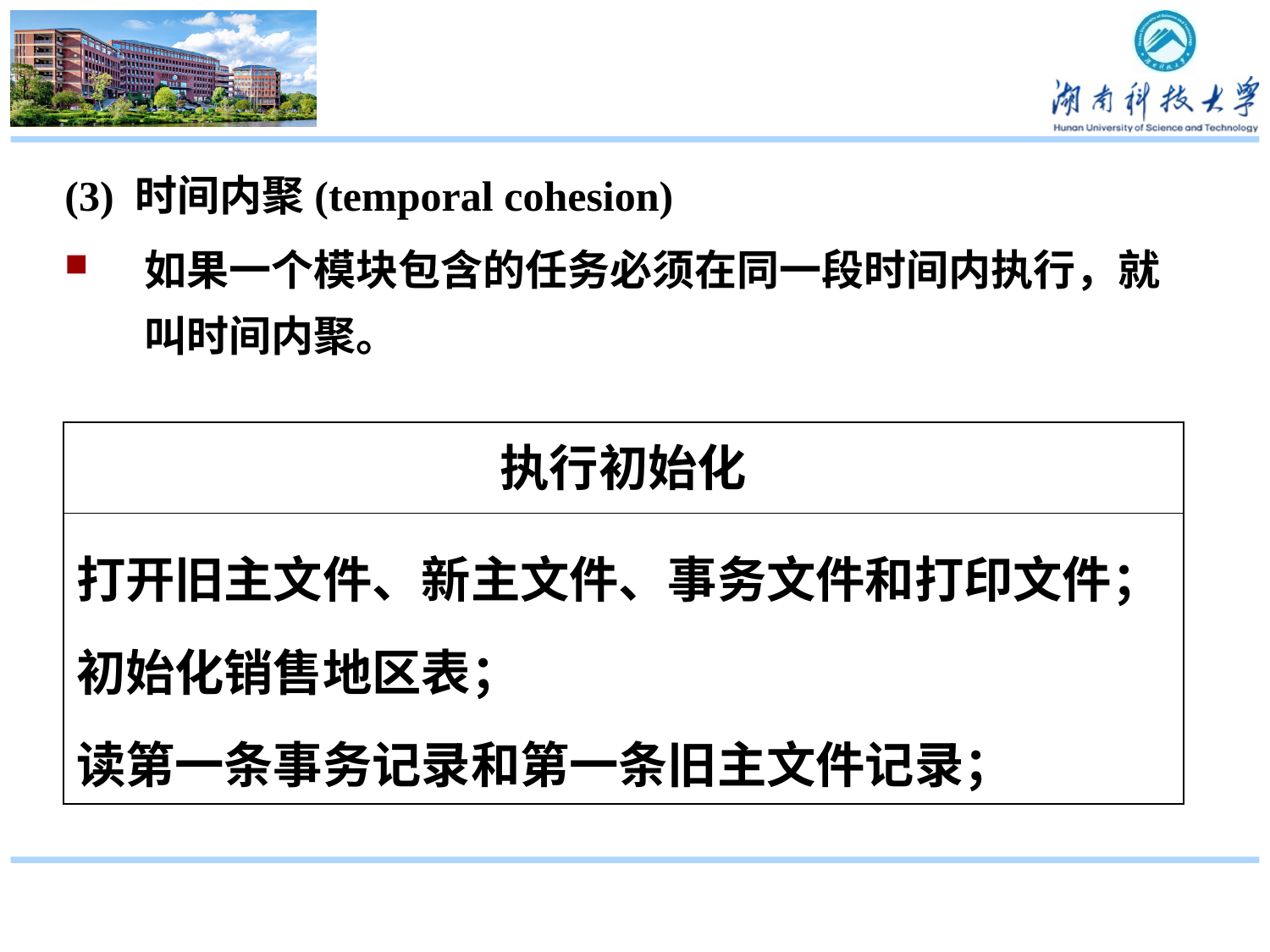

(3) 时间内聚(temporal cohesion)
如果一个模块包含的任务必须在同一段时间内执行，就叫时间内聚。

| 执行初始化 |
| --- |
| 打开旧主文件、新主文件、事务文件和打印文件； 初始化销售地区表； 读第一条事务记录和第一条旧主文件记录； |